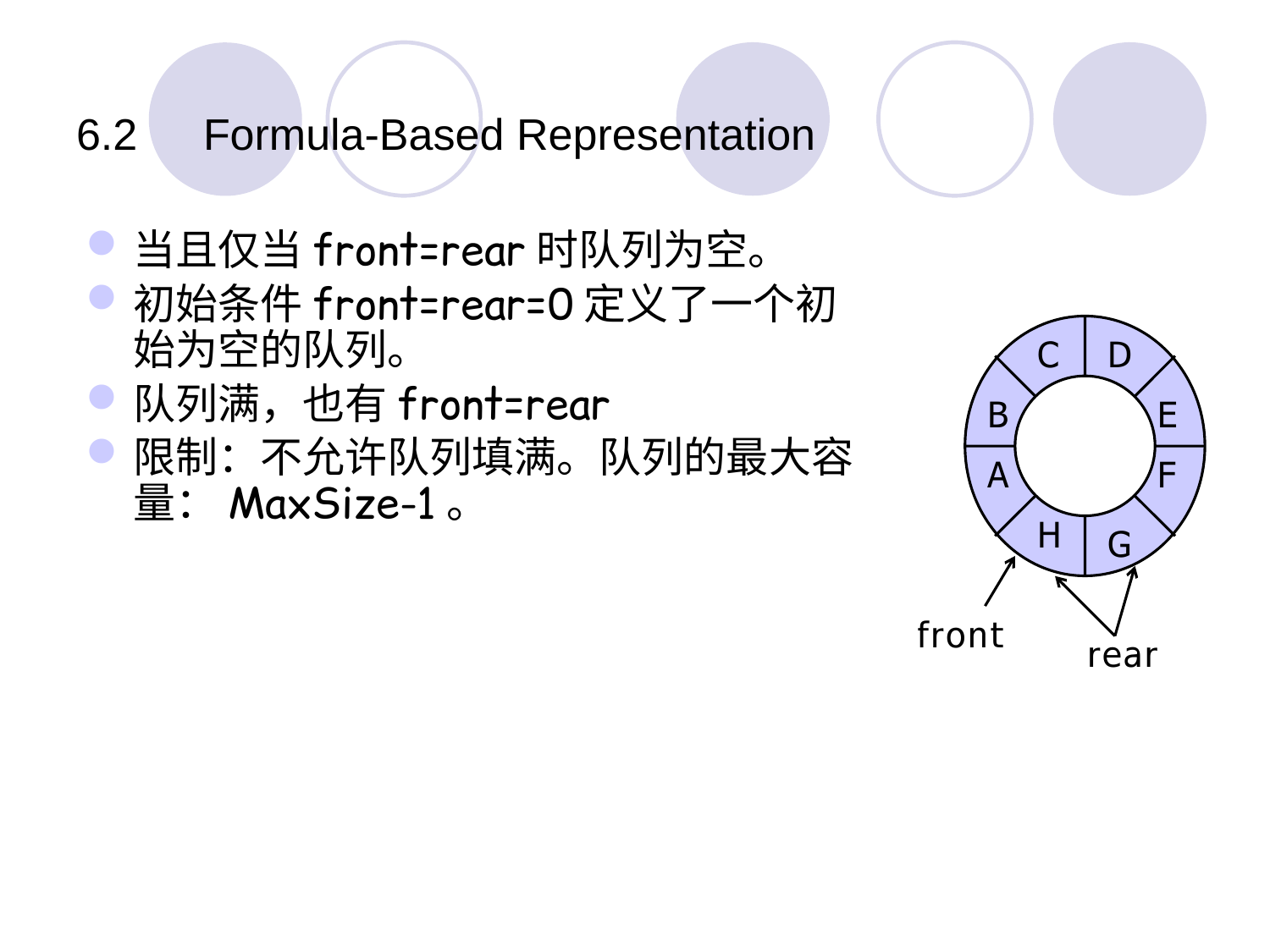

# 6.2	Formula-Based Representation
当且仅当front=rear时队列为空。
初始条件front=rear=0定义了一个初始为空的队列。
队列满，也有front=rear
限制：不允许队列填满。队列的最大容量：MaxSize-1。

C
D
B
E
A
F
H
G

front
rear

9